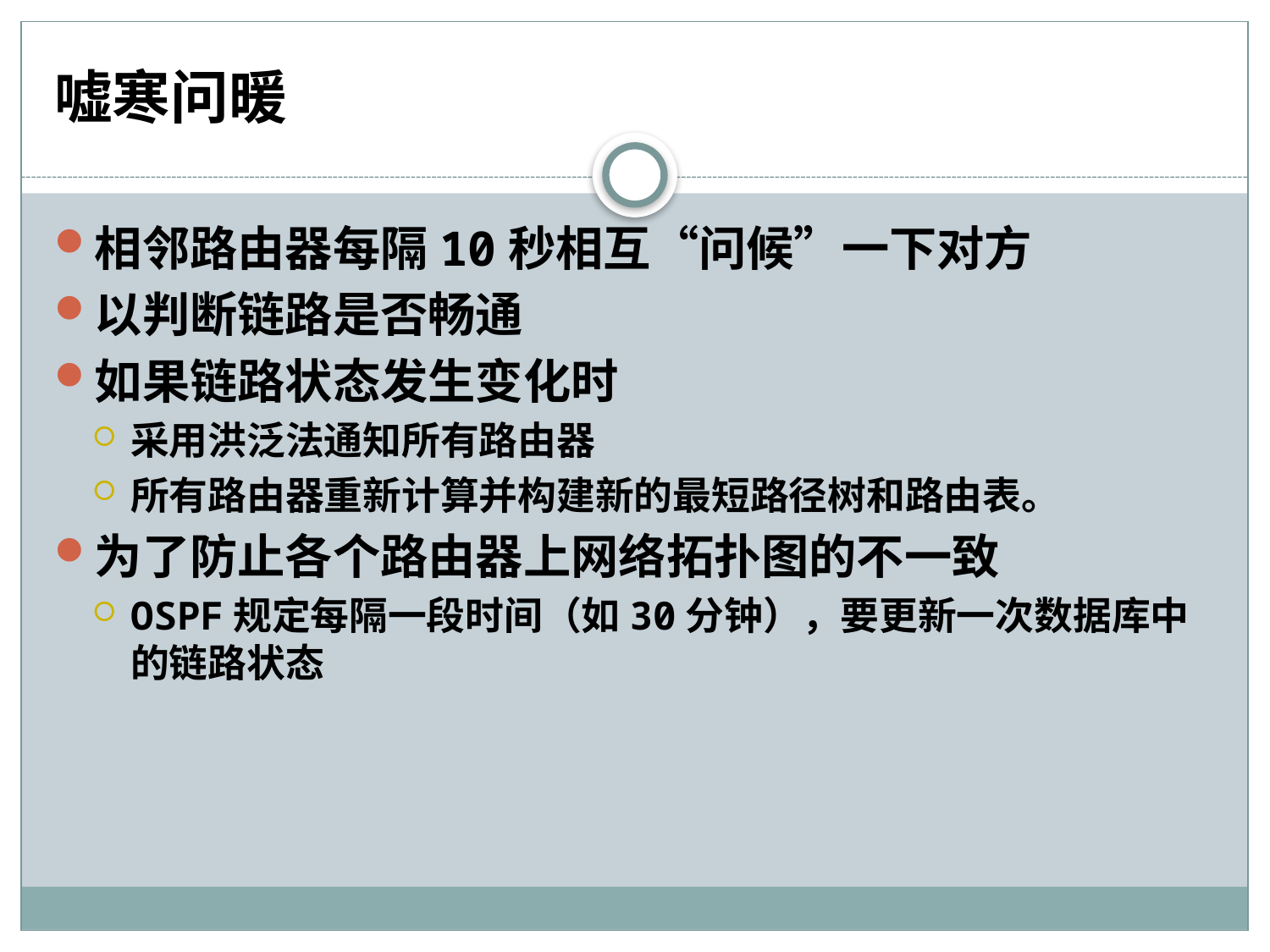

# 嘘寒问暖
相邻路由器每隔10秒相互“问候”一下对方
以判断链路是否畅通
如果链路状态发生变化时
采用洪泛法通知所有路由器
所有路由器重新计算并构建新的最短路径树和路由表。
为了防止各个路由器上网络拓扑图的不一致
OSPF规定每隔一段时间（如30分钟），要更新一次数据库中的链路状态